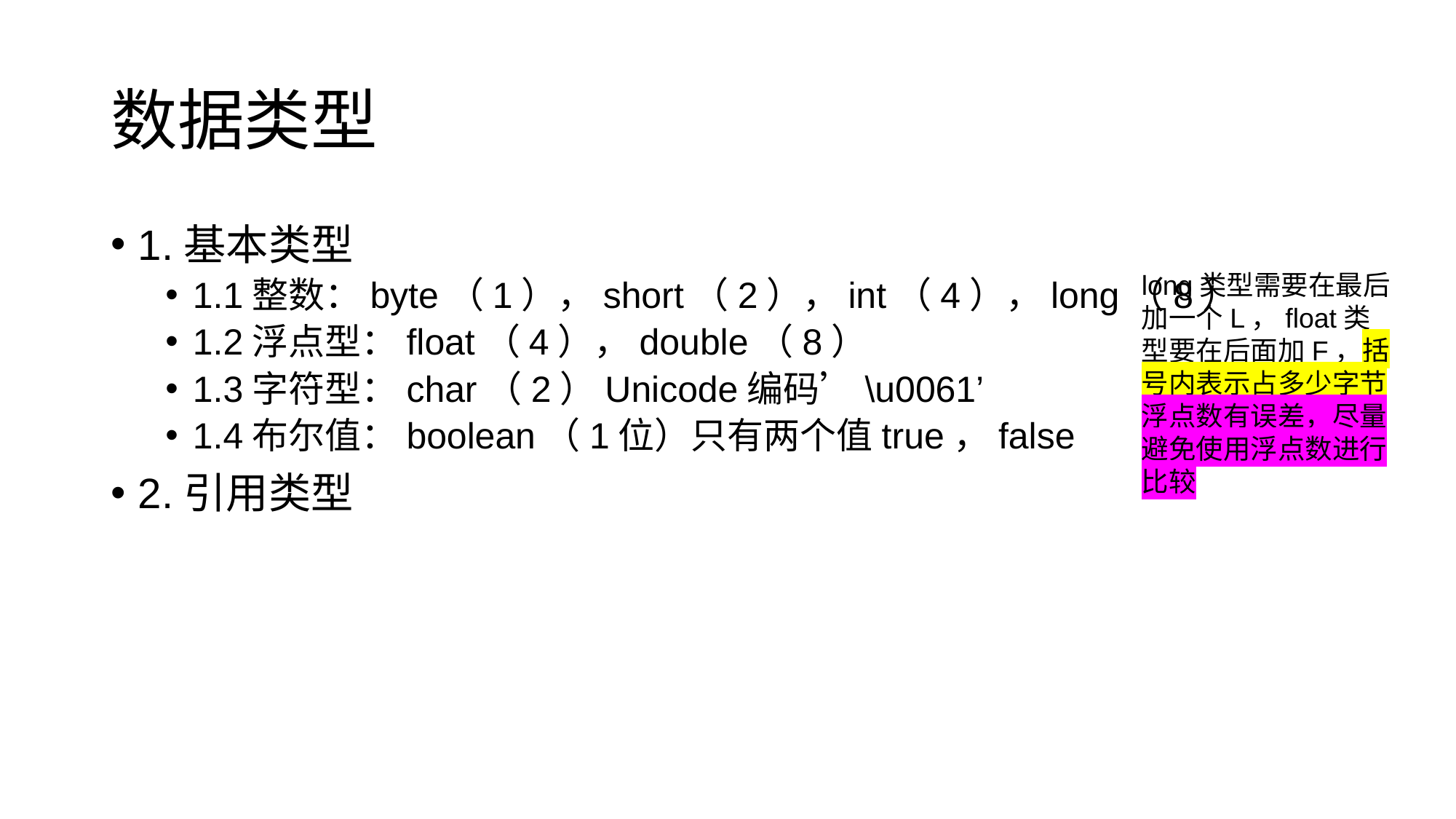

# 数据类型
1.基本类型
1.1整数：byte（1），short（2），int（4），long（8）
1.2浮点型：float（4），double（8）
1.3字符型：char（2）Unicode编码’\u0061’
1.4布尔值：boolean（1位）只有两个值true，false
2.引用类型
long类型需要在最后加一个L，float类型要在后面加F，括号内表示占多少字节
浮点数有误差，尽量避免使用浮点数进行比较